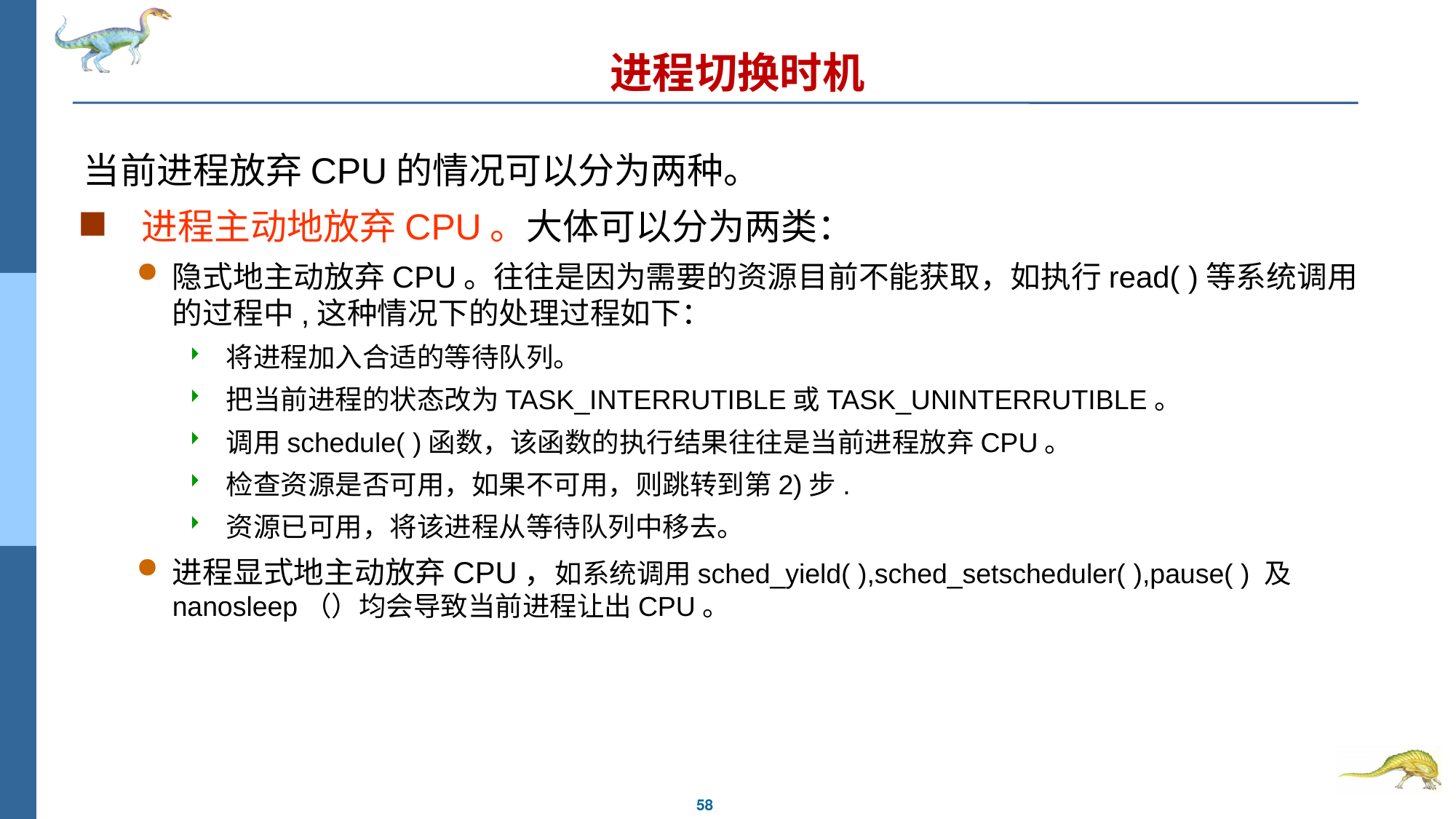

# 进程切换时机
当前进程放弃CPU的情况可以分为两种。
 进程主动地放弃CPU。大体可以分为两类：
隐式地主动放弃CPU。往往是因为需要的资源目前不能获取，如执行read( )等系统调用的过程中,这种情况下的处理过程如下：
 将进程加入合适的等待队列。
 把当前进程的状态改为TASK_INTERRUTIBLE或TASK_UNINTERRUTIBLE。
 调用schedule( )函数，该函数的执行结果往往是当前进程放弃CPU。
 检查资源是否可用，如果不可用，则跳转到第2)步.
 资源已可用，将该进程从等待队列中移去。
进程显式地主动放弃CPU，如系统调用sched_yield( ),sched_setscheduler( ),pause( ) 及nanosleep（）均会导致当前进程让出CPU。